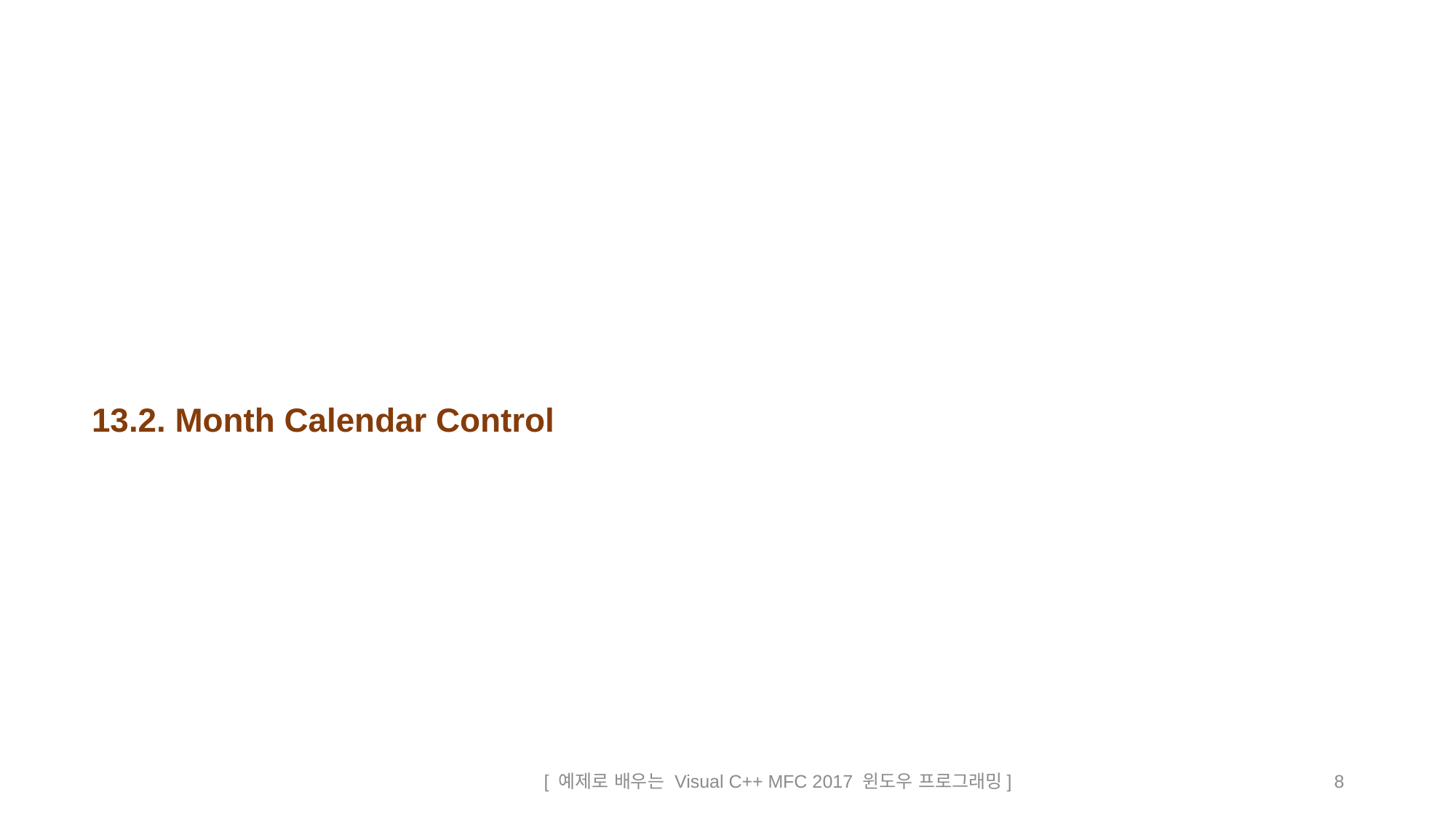

# 13.2. Month Calendar Control
[ 예제로 배우는 Visual C++ MFC 2017 윈도우 프로그래밍]
8